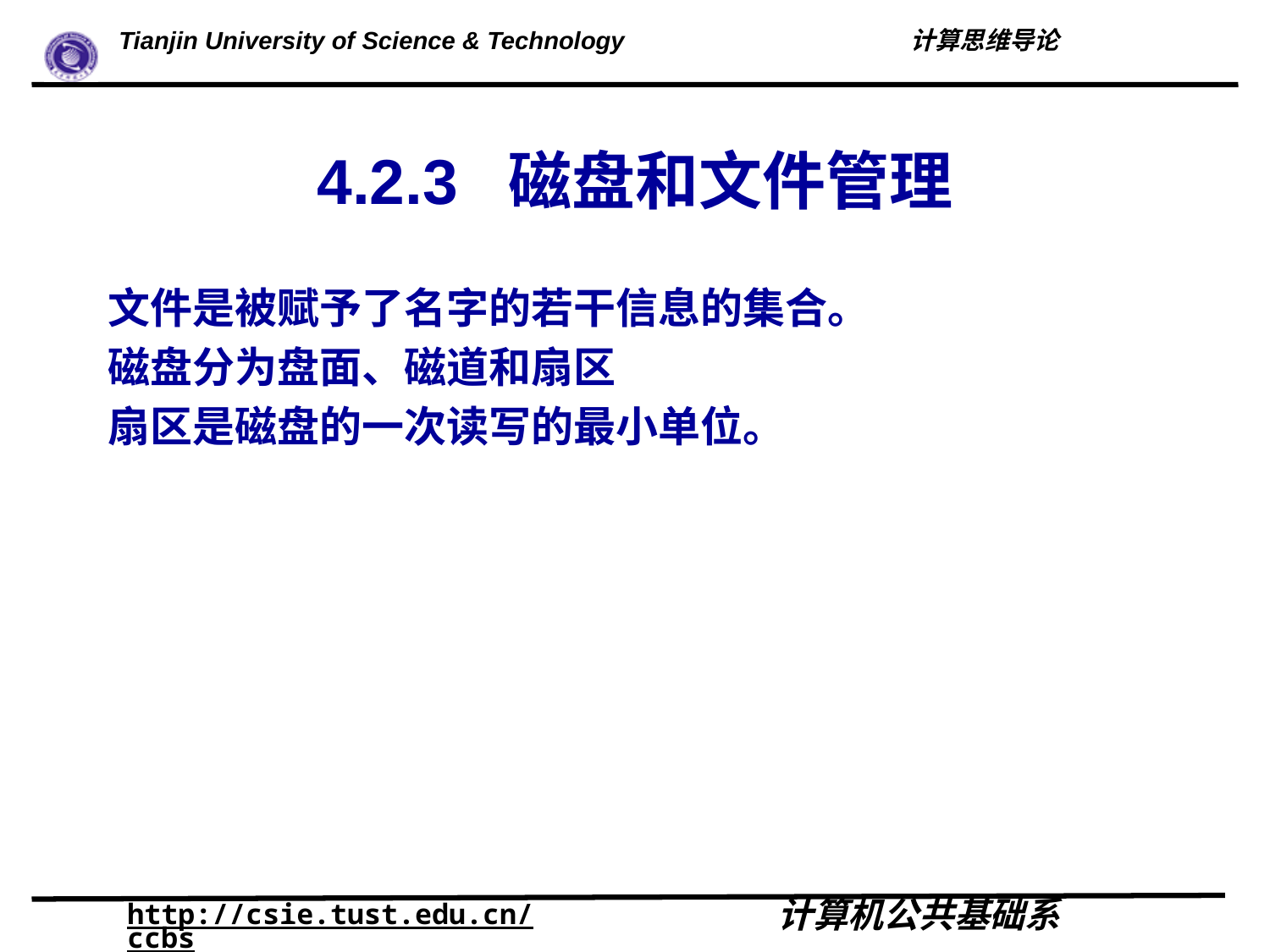

# 4.2.3  磁盘和文件管理
文件是被赋予了名字的若干信息的集合。
磁盘分为盘面、磁道和扇区
扇区是磁盘的一次读写的最小单位。